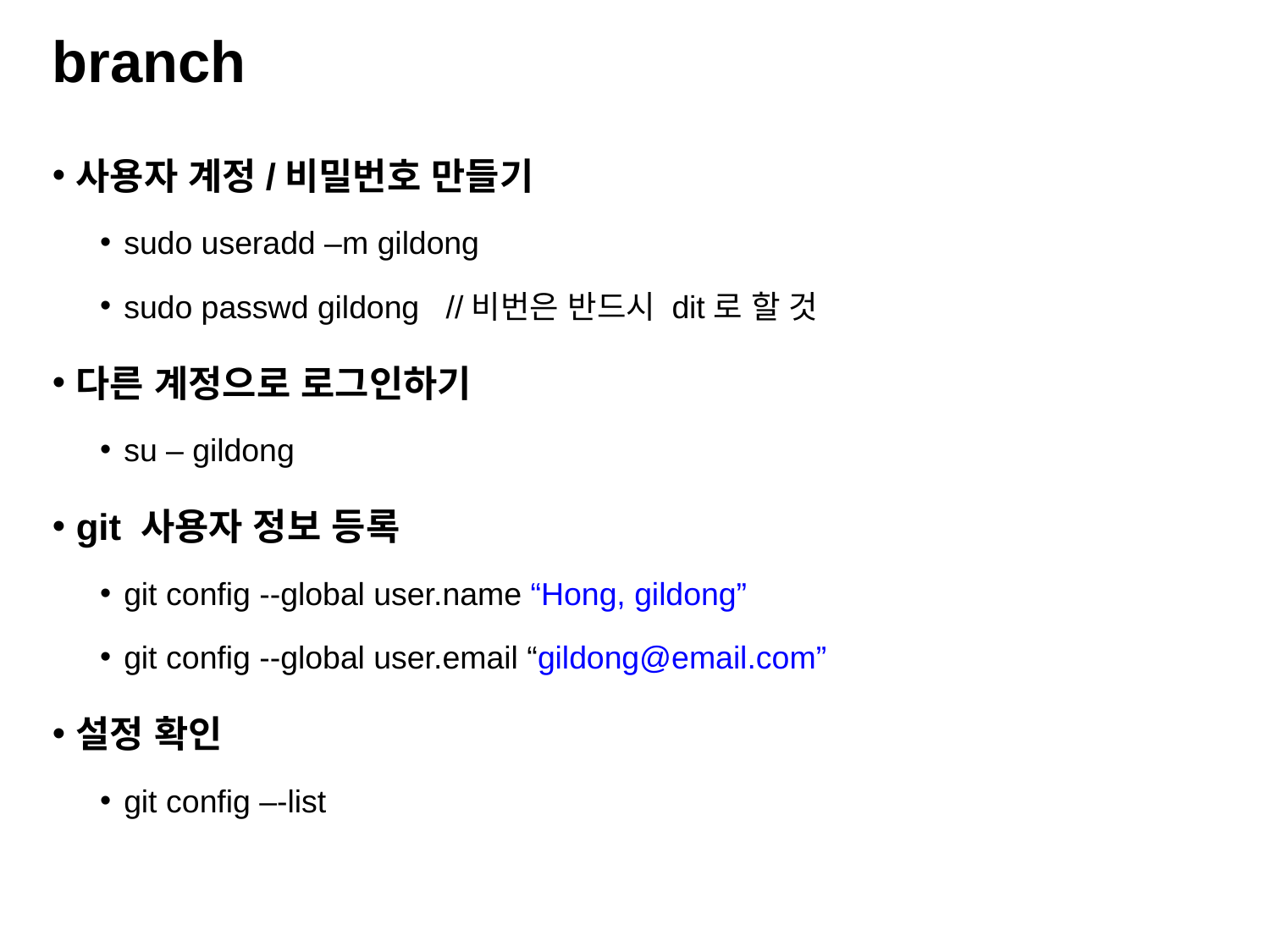

# branch
사용자 계정/비밀번호 만들기
sudo useradd –m gildong
sudo passwd gildong   //비번은 반드시 dit로 할 것
다른 계정으로 로그인하기
su – gildong
git 사용자 정보 등록
git config --global user.name “Hong, gildong”
git config --global user.email “gildong@email.com”
설정 확인
git config –-list